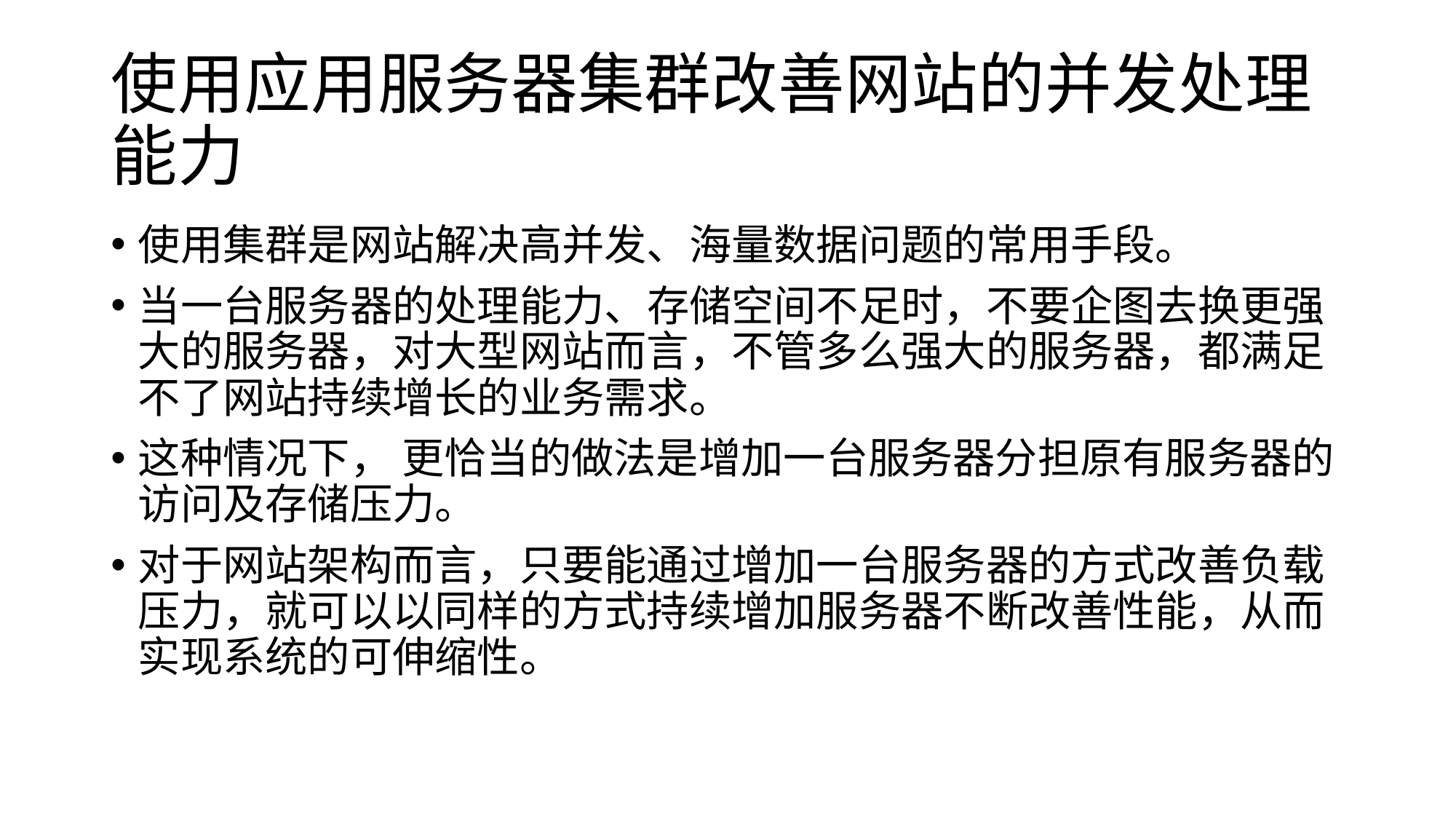

# 使用应用服务器集群改善网站的并发处理能力
使用集群是网站解决高并发、海量数据问题的常用手段。
当一台服务器的处理能力、存储空间不足时，不要企图去换更强大的服务器，对大型网站而言，不管多么强大的服务器，都满足不了网站持续增长的业务需求。
这种情况下， 更恰当的做法是增加一台服务器分担原有服务器的访问及存储压力。
对于网站架构而言，只要能通过增加一台服务器的方式改善负载压力，就可以以同样的方式持续增加服务器不断改善性能，从而实现系统的可伸缩性。